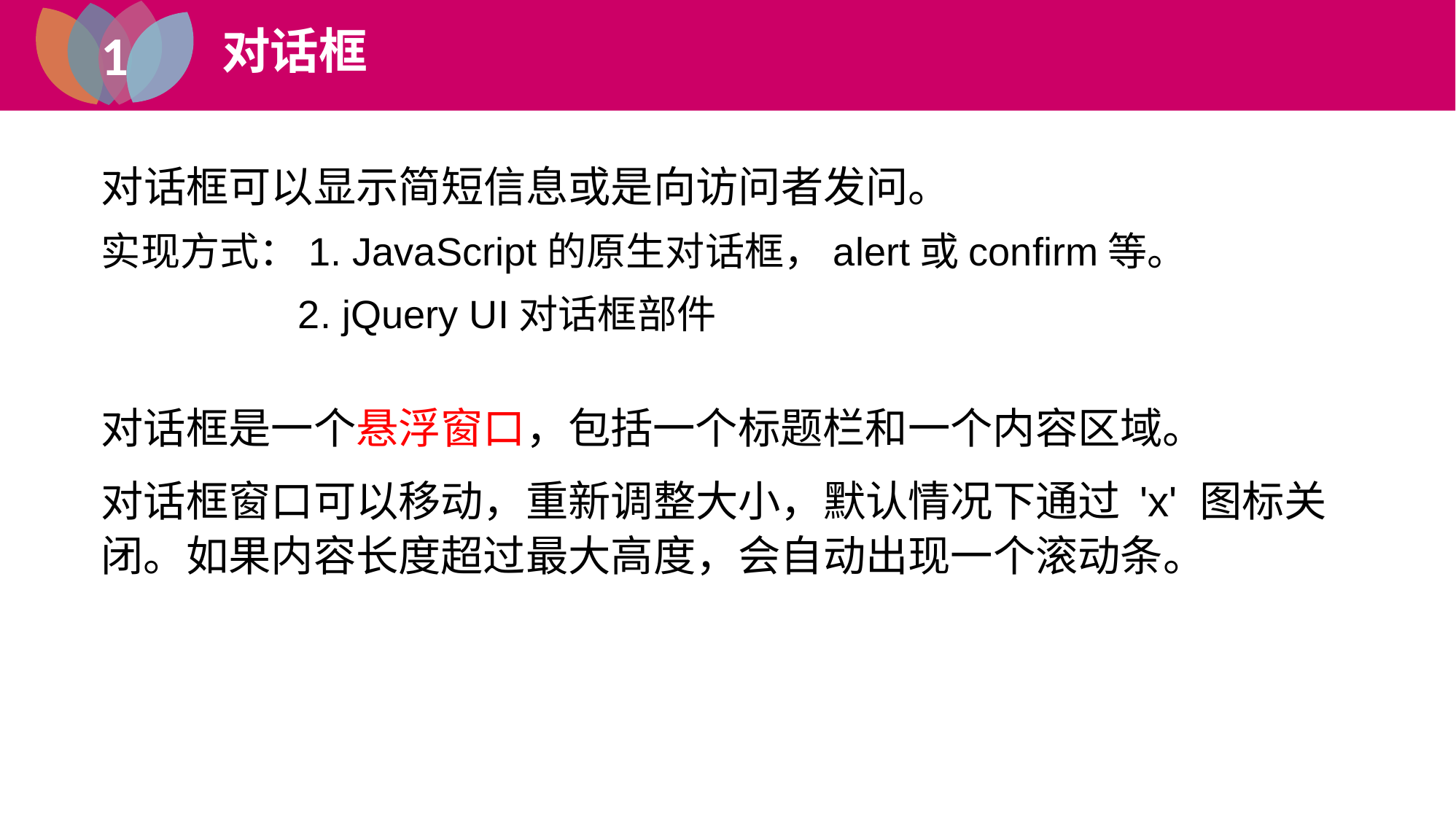

1
对话框
1
jQuery 插件
对话框可以显示简短信息或是向访问者发问。
实现方式：1. JavaScript的原生对话框，alert或confirm等。
	        2. jQuery UI对话框部件

对话框是一个悬浮窗口，包括一个标题栏和一个内容区域。
对话框窗口可以移动，重新调整大小，默认情况下通过 'x' 图标关闭。如果内容长度超过最大高度，会自动出现一个滚动条。